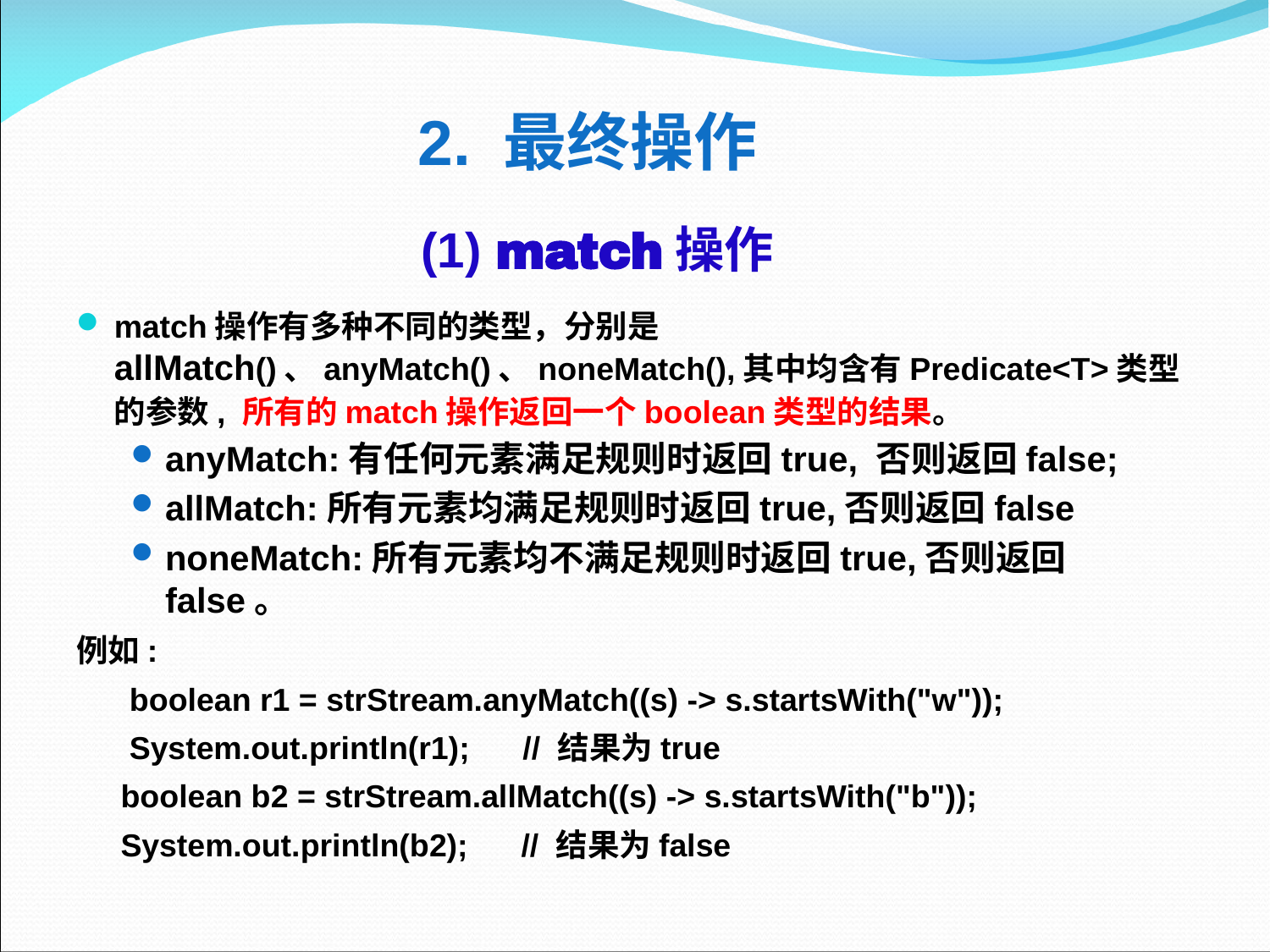

2. 最终操作
# (1) match操作
match操作有多种不同的类型，分别是allMatch()、anyMatch()、noneMatch(),其中均含有Predicate<T>类型的参数, 所有的match操作返回一个boolean类型的结果。
anyMatch:有任何元素满足规则时返回true, 否则返回false;
allMatch:所有元素均满足规则时返回true,否则返回false
noneMatch:所有元素均不满足规则时返回true,否则返回false。
例如:
      boolean r1 = strStream.anyMatch((s) -> s.startsWith("w"));
      System.out.println(r1);      // 结果为true
     boolean b2 = strStream.allMatch((s) -> s.startsWith("b"));
     System.out.println(b2);      // 结果为false